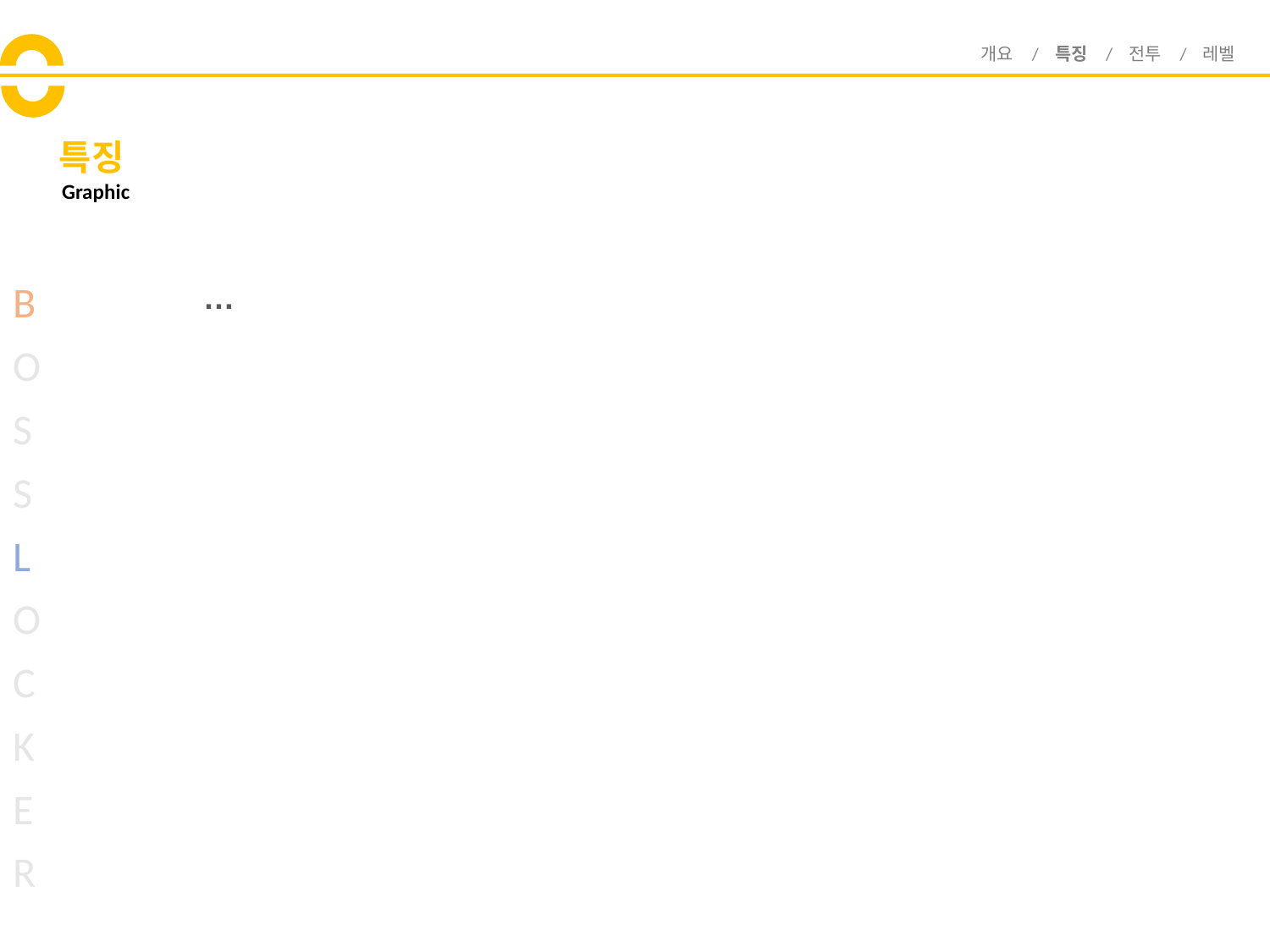

개요   /   특징   /   전투   /   레벨

# 특징
Graphic
…
B
O
S
S
L
O
C
K
E
R